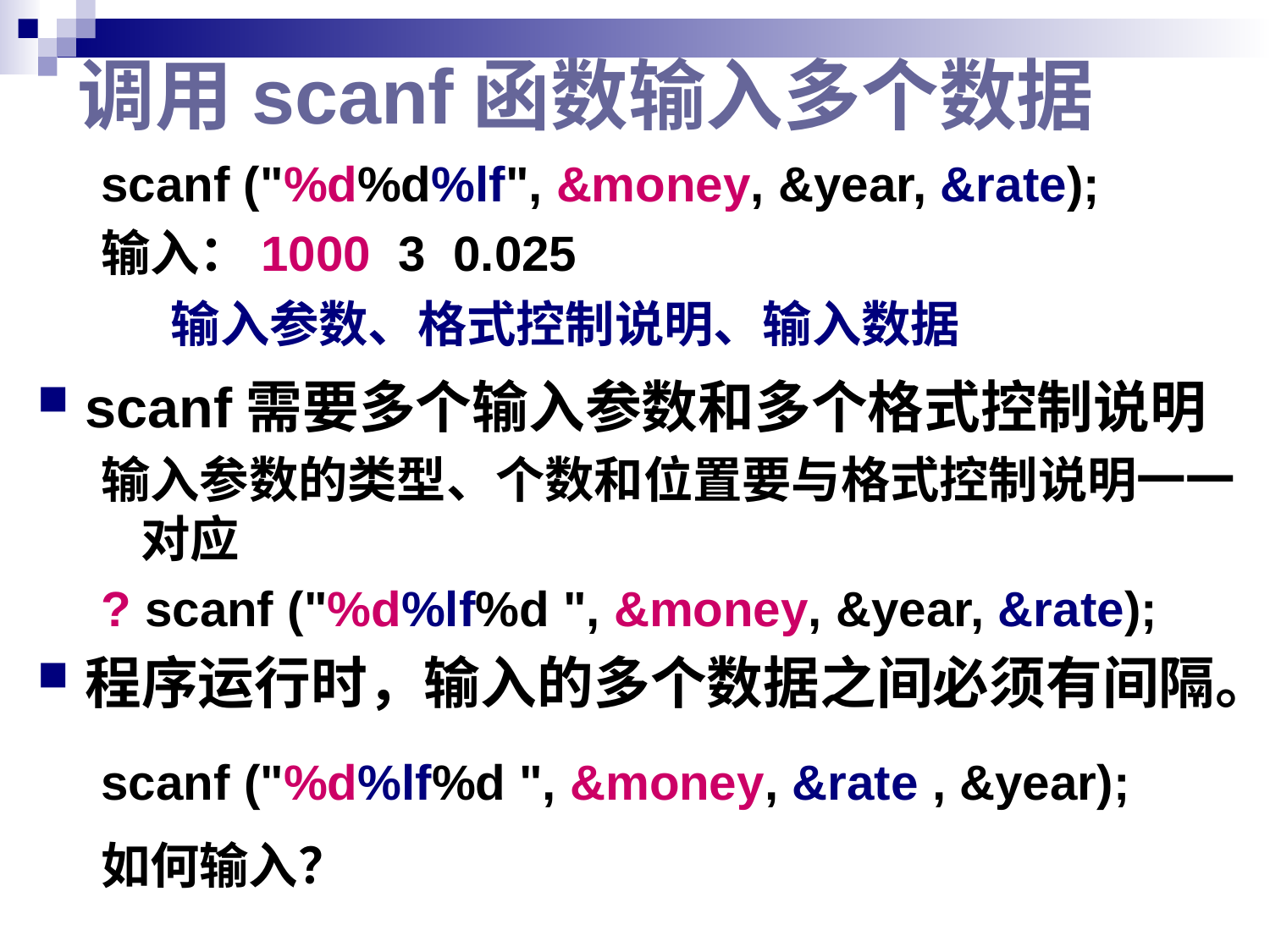

# 调用scanf函数输入多个数据
scanf ("%d%d%lf", &money, &year, &rate);
输入：1000  3  0.025

scanf需要多个输入参数和多个格式控制说明
输入参数的类型、个数和位置要与格式控制说明一一对应
? scanf ("%d%lf%d ", &money, &year, &rate);
程序运行时，输入的多个数据之间必须有间隔。
输入参数、格式控制说明、输入数据
scanf ("%d%lf%d ", &money, &rate , &year);
如何输入？